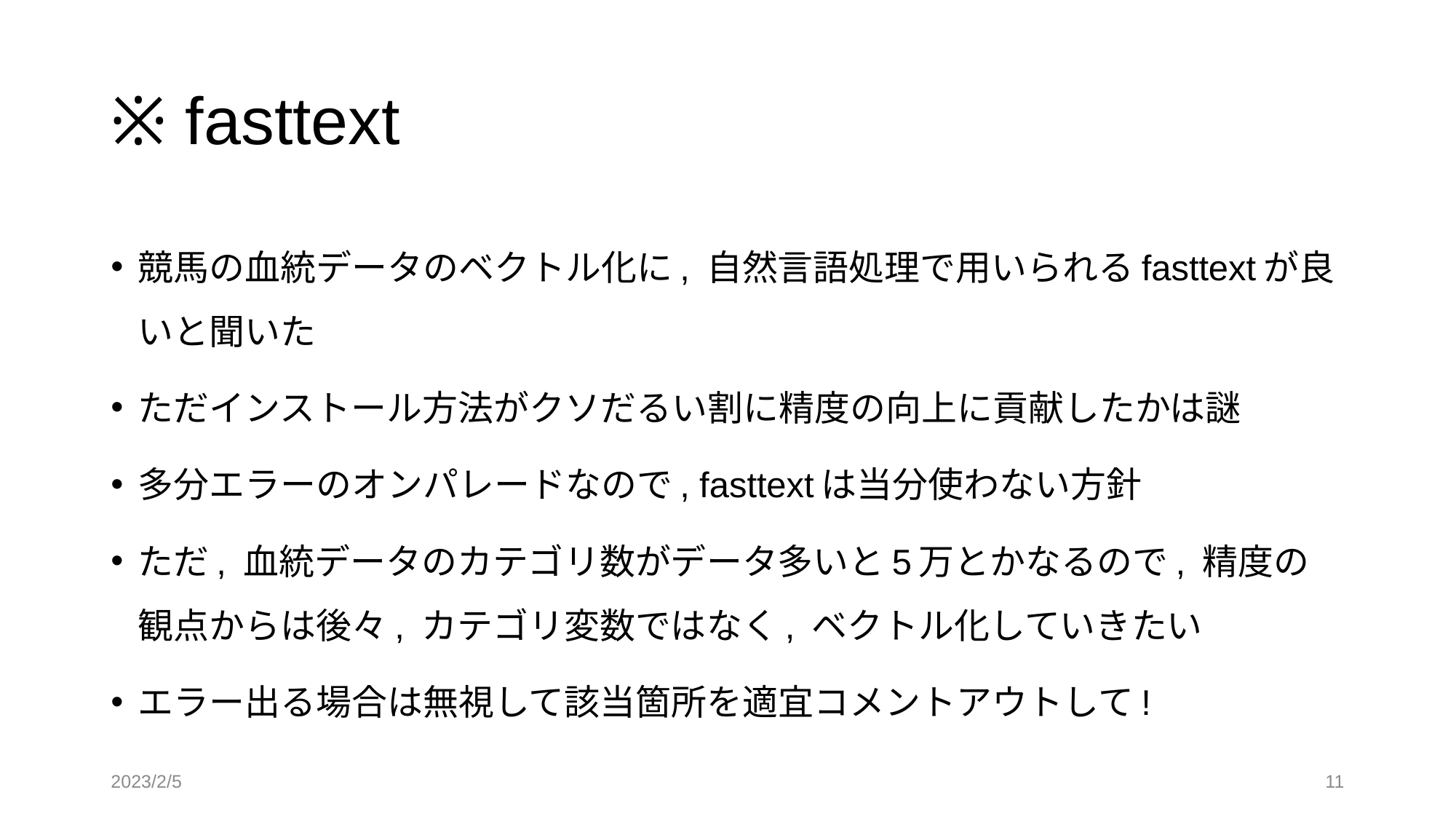

# ※ fasttext
競馬の血統データのベクトル化に, 自然言語処理で用いられるfasttextが良いと聞いた
ただインストール方法がクソだるい割に精度の向上に貢献したかは謎
多分エラーのオンパレードなので, fasttextは当分使わない方針
ただ, 血統データのカテゴリ数がデータ多いと5万とかなるので, 精度の観点からは後々, カテゴリ変数ではなく, ベクトル化していきたい
エラー出る場合は無視して該当箇所を適宜コメントアウトして!

2023/2/5
11